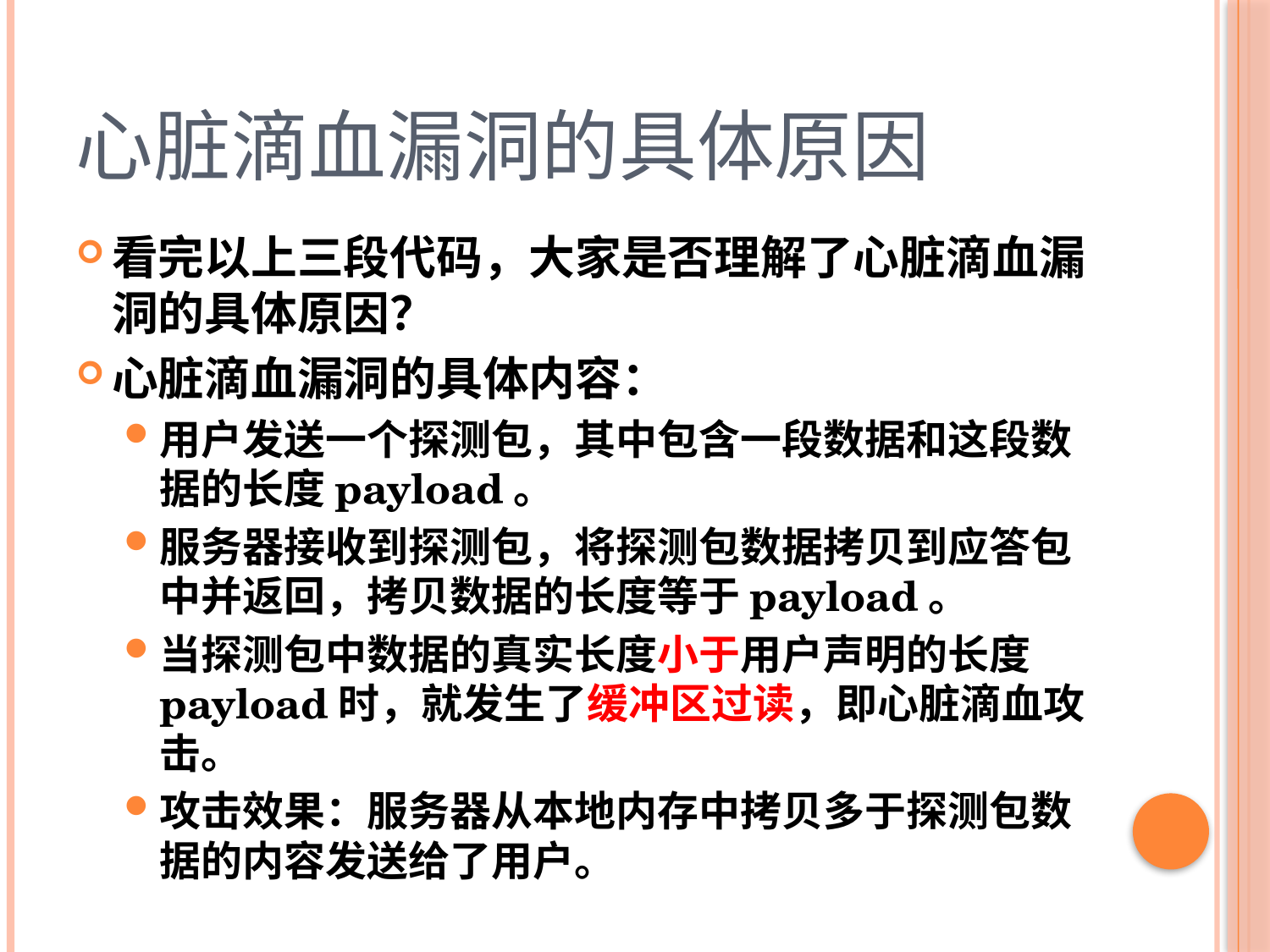

# 心脏滴血漏洞的具体原因
看完以上三段代码，大家是否理解了心脏滴血漏洞的具体原因？
心脏滴血漏洞的具体内容：
用户发送一个探测包，其中包含一段数据和这段数据的长度payload。
服务器接收到探测包，将探测包数据拷贝到应答包中并返回，拷贝数据的长度等于payload。
当探测包中数据的真实长度小于用户声明的长度payload时，就发生了缓冲区过读，即心脏滴血攻击。
攻击效果：服务器从本地内存中拷贝多于探测包数据的内容发送给了用户。